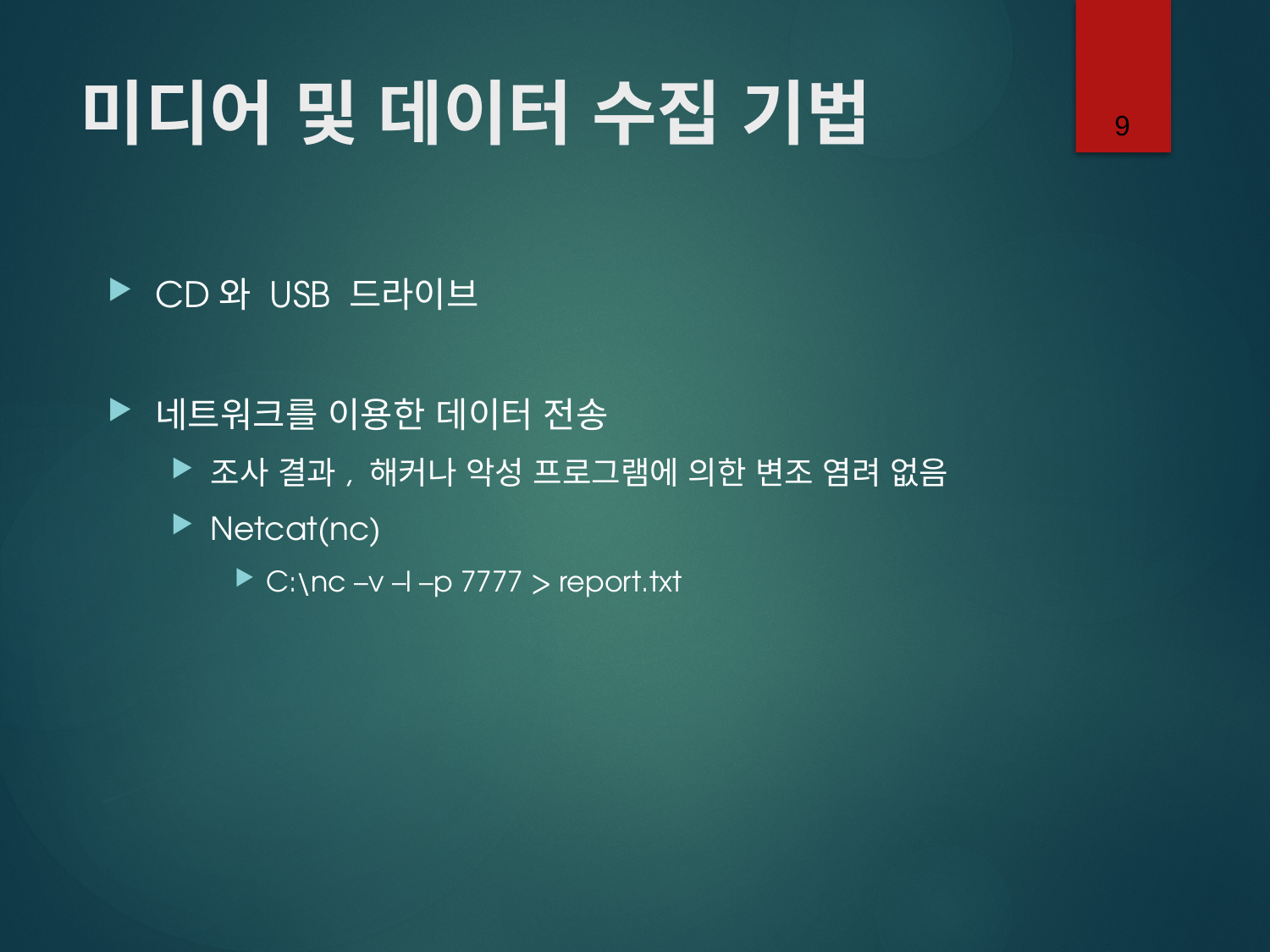

9
# 미디어 및 데이터 수집 기법
CD와 USB 드라이브

네트워크를 이용한 데이터 전송
조사 결과, 해커나 악성 프로그램에 의한 변조 염려 없음
Netcat(nc)
C:\nc –v –l –p 7777 > report.txt